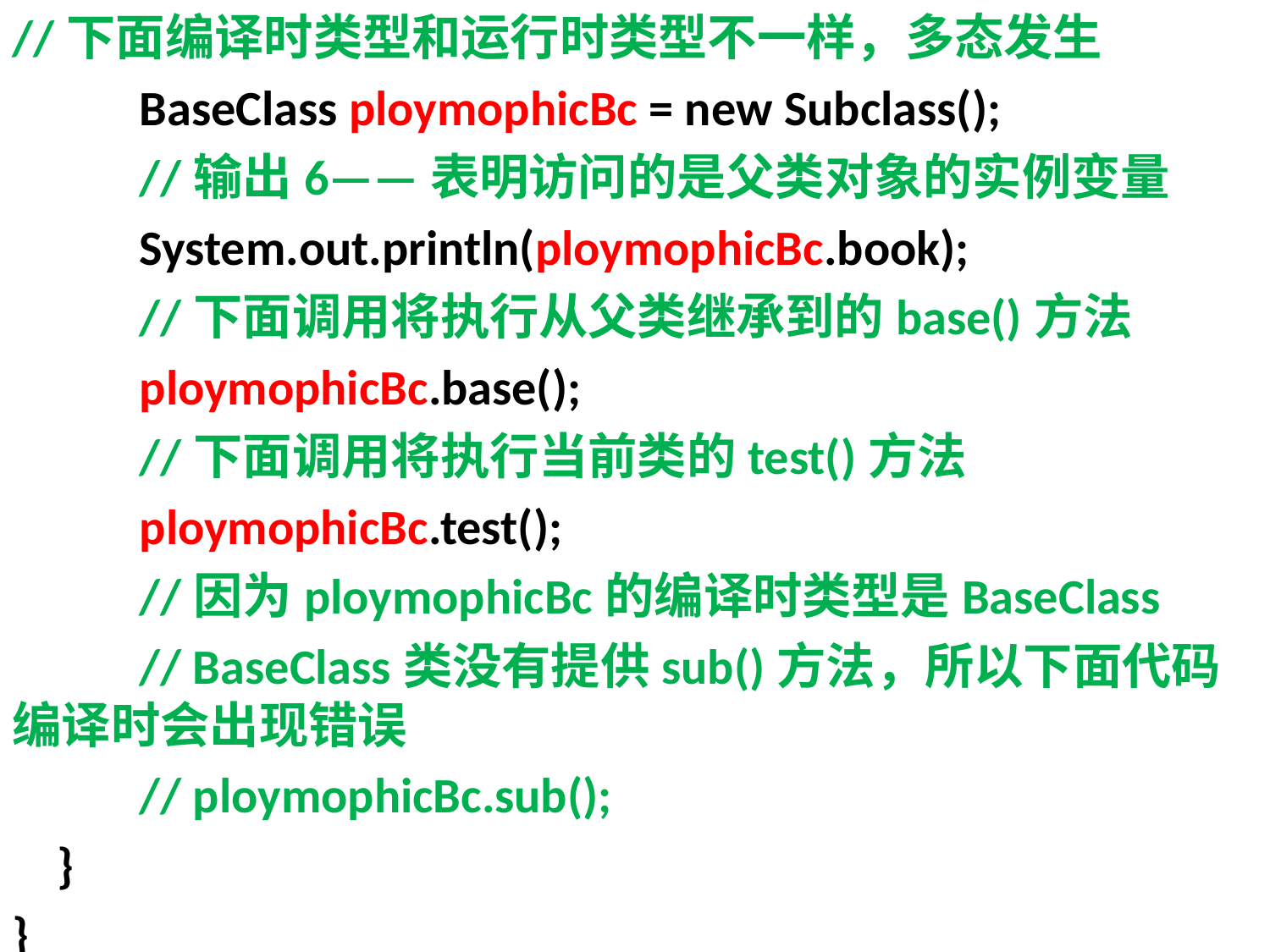

//下面编译时类型和运行时类型不一样，多态发生
	BaseClass ploymophicBc = new Subclass();
	//输出6——表明访问的是父类对象的实例变量
	System.out.println(ploymophicBc.book);
	//下面调用将执行从父类继承到的base()方法
	ploymophicBc.base();
	//下面调用将执行当前类的test()方法
	ploymophicBc.test();
	//因为ploymophicBc的编译时类型是BaseClass
	// BaseClass类没有提供sub()方法，所以下面代码编译时会出现错误
	// ploymophicBc.sub();
    }
}